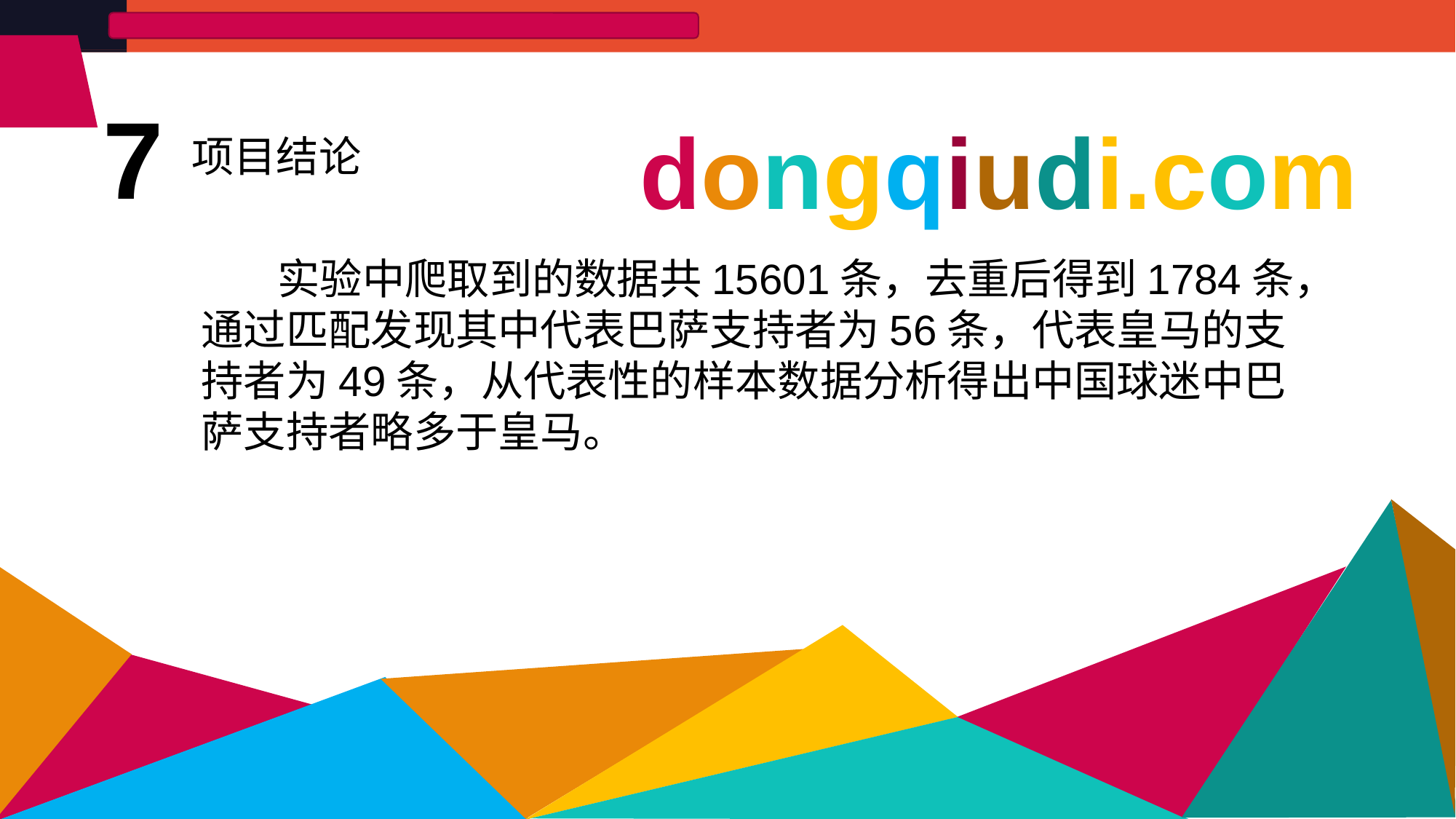

7
dongqiudi.com
项目结论

       实验中爬取到的数据共15601条，去重后得到1784条，通过匹配发现其中代表巴萨支持者为56条，代表皇马的支持者为49条，从代表性的样本数据分析得出中国球迷中巴萨支持者略多于皇马。